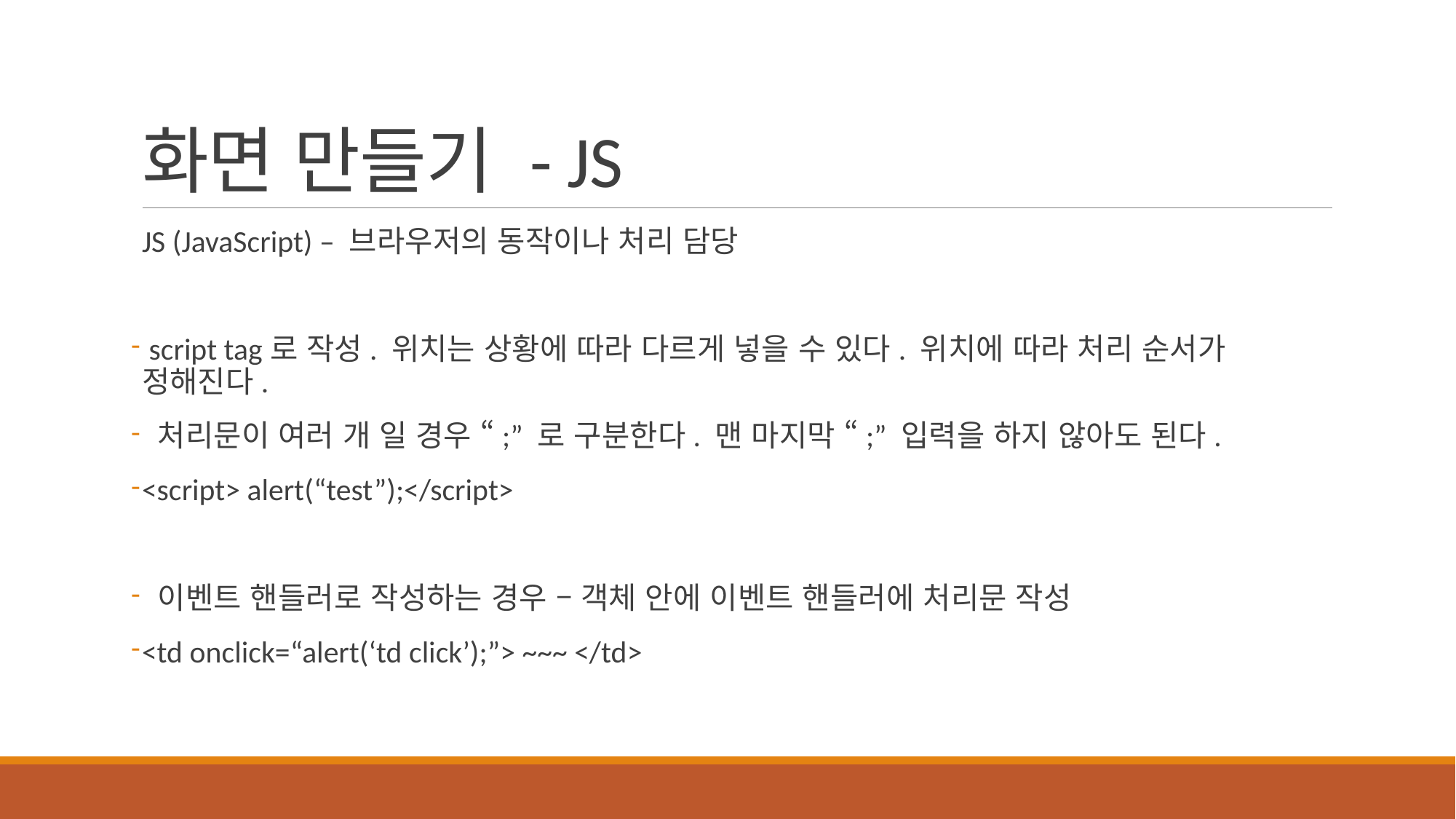

# 화면 만들기 - JS
JS (JavaScript) – 브라우저의 동작이나 처리 담당

 script tag로 작성. 위치는 상황에 따라 다르게 넣을 수 있다. 위치에 따라 처리 순서가 정해진다.
 처리문이 여러 개 일 경우 “;” 로 구분한다. 맨 마지막 “;” 입력을 하지 않아도 된다.
<script> alert(“test”);</script>

 이벤트 핸들러로 작성하는 경우 – 객체 안에 이벤트 핸들러에 처리문 작성
<td onclick=“alert(‘td click’);”> ~~~ </td>